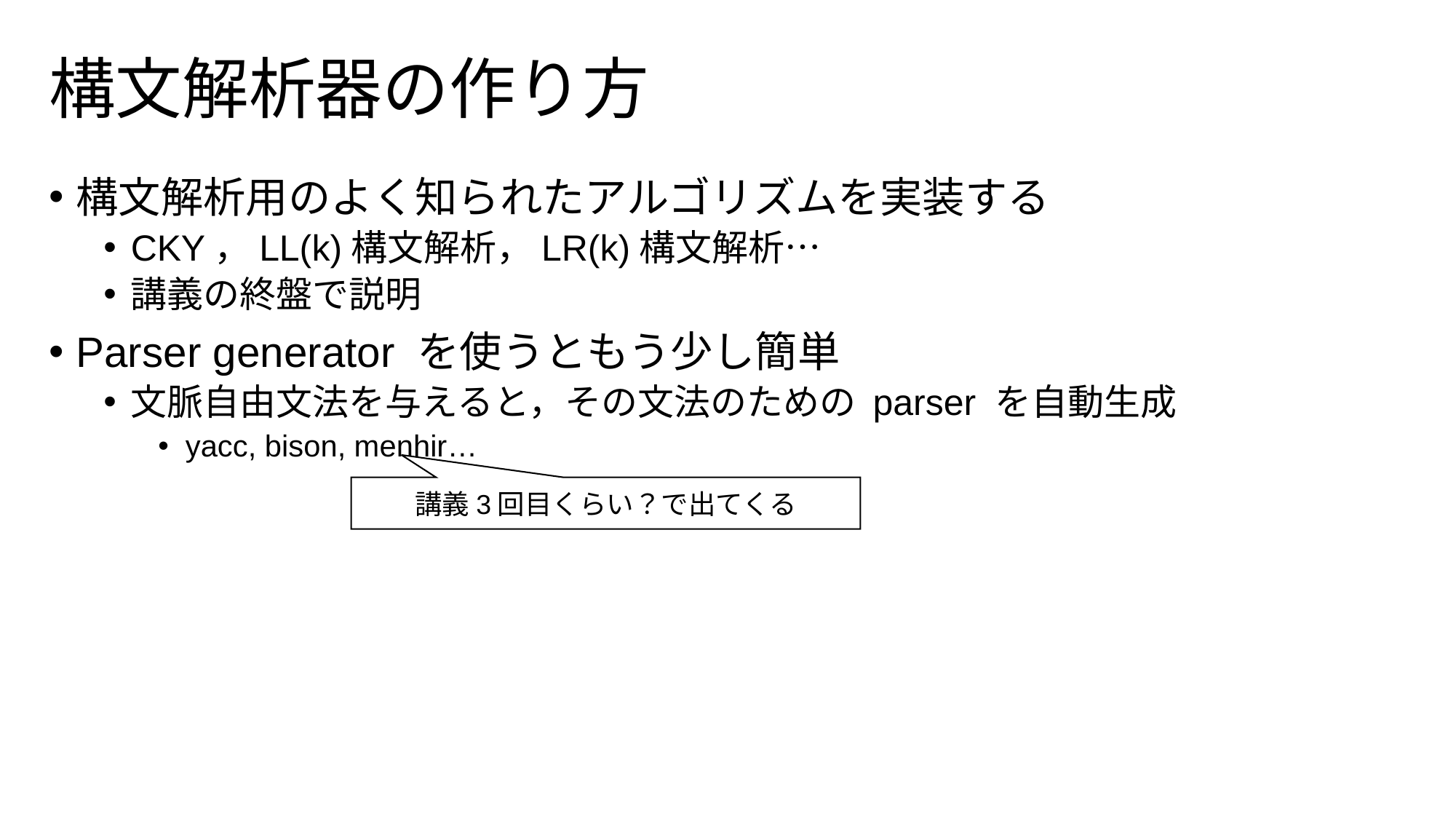

# 構文解析器の作り方
構文解析用のよく知られたアルゴリズムを実装する
CKY，LL(k)構文解析，LR(k)構文解析…
講義の終盤で説明
Parser generator を使うともう少し簡単
文脈自由文法を与えると，その文法のための parser を自動生成
yacc, bison, menhir…

講義3回目くらい？で出てくる